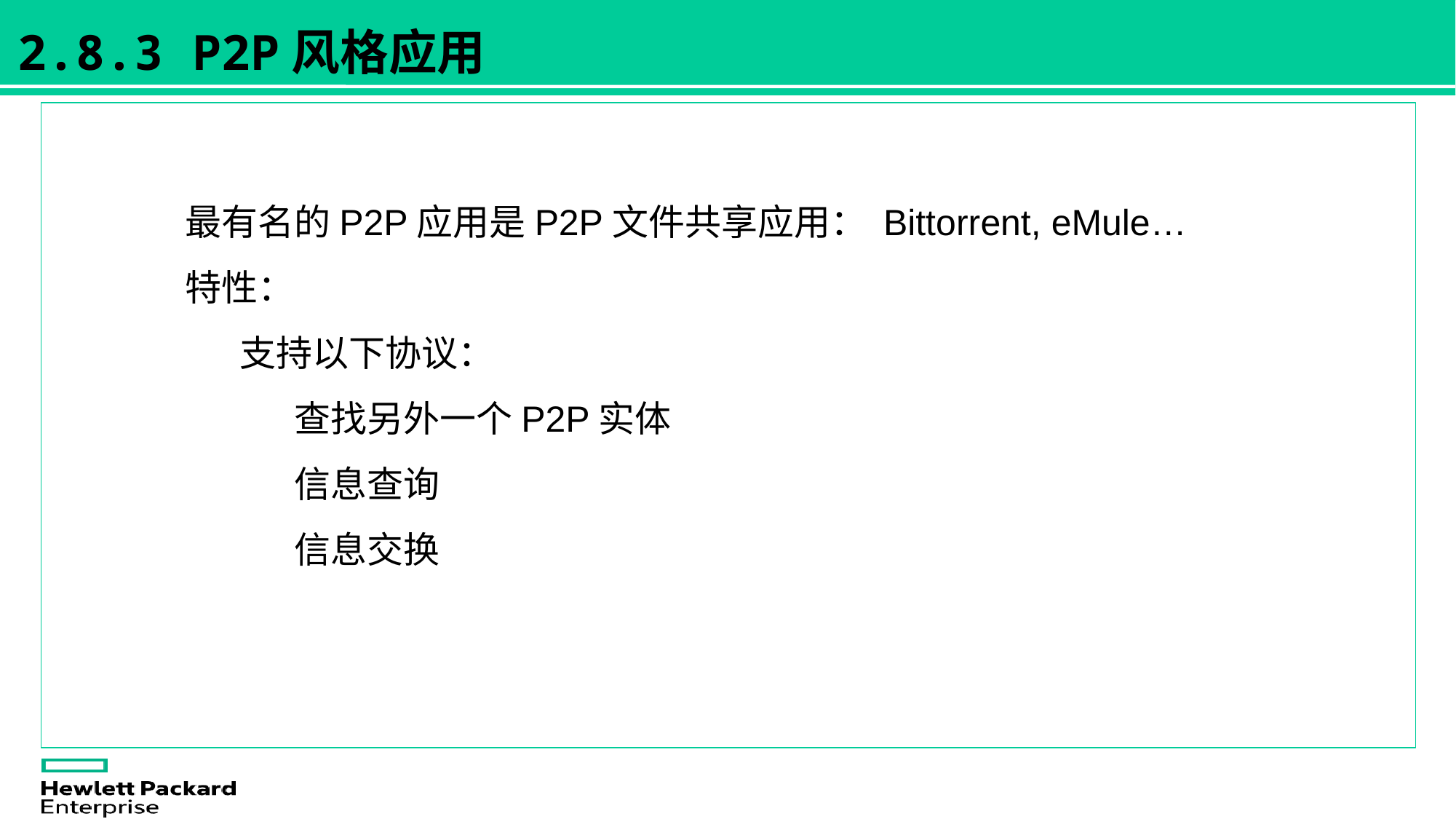

2.8.3 P2P风格应用

最有名的P2P应用是P2P文件共享应用： Bittorrent, eMule…
特性：
支持以下协议：
查找另外一个P2P实体
信息查询
信息交换